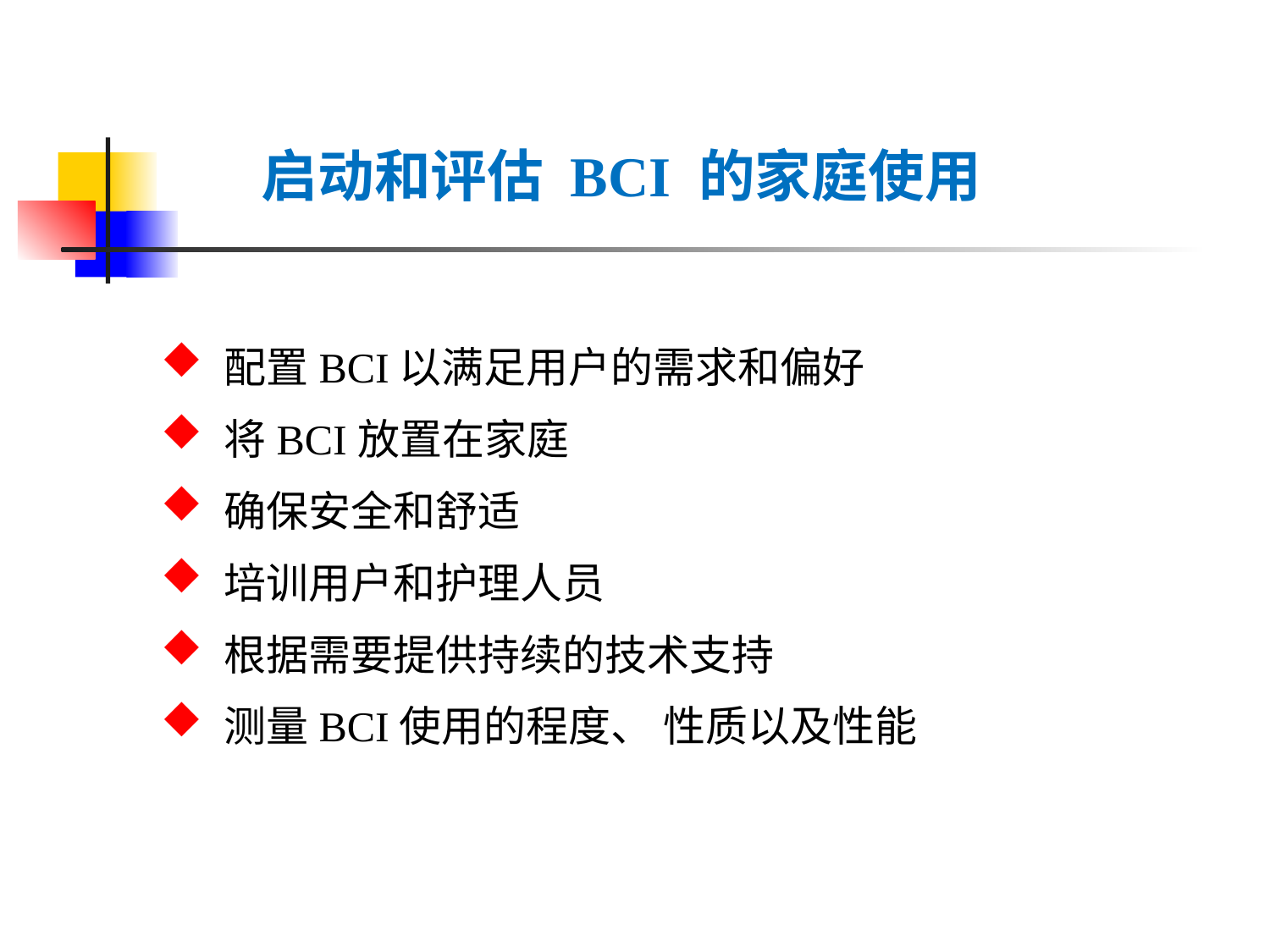

启动和评估 BCI 的家庭使用
配置BCI以满足用户的需求和偏好
将BCI放置在家庭
确保安全和舒适
培训用户和护理人员
根据需要提供持续的技术支持
测量BCI使用的程度、 性质以及性能